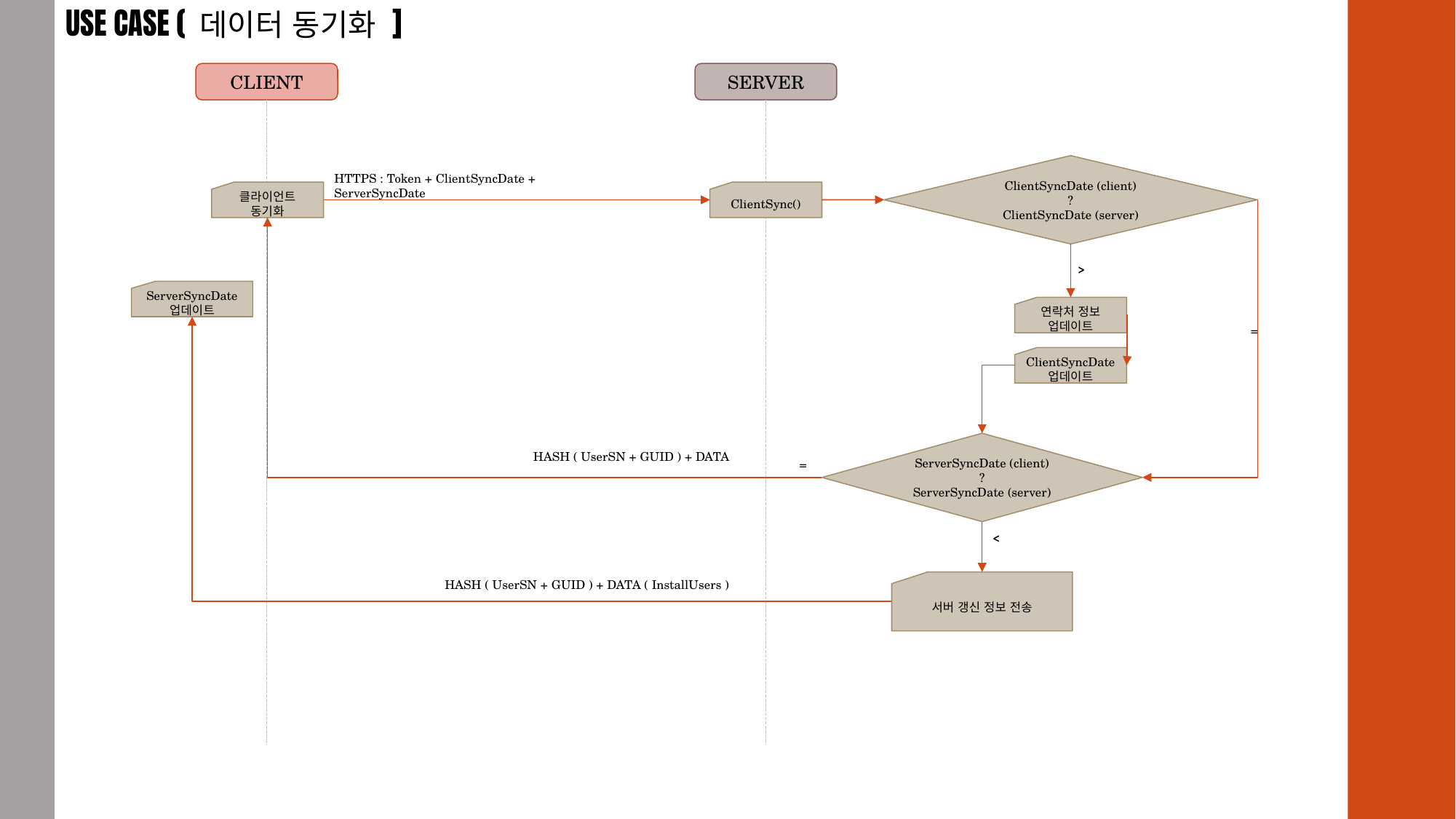

USE CASE ( 데이터 동기화 ]
CLIENT
SERVER
ClientSyncDate (client)
?
ClientSyncDate (server)
HTTPS : Token + ClientSyncDate + ServerSyncDate
클라이언트
동기화
ClientSync()
>
ServerSyncDate
업데이트
연락처 정보
업데이트
=
ClientSyncDate
업데이트
ServerSyncDate (client)
?
ServerSyncDate (server)
HASH ( UserSN + GUID ) + DATA
=
<
HASH ( UserSN + GUID ) + DATA ( InstallUsers )
서버 갱신 정보 전송